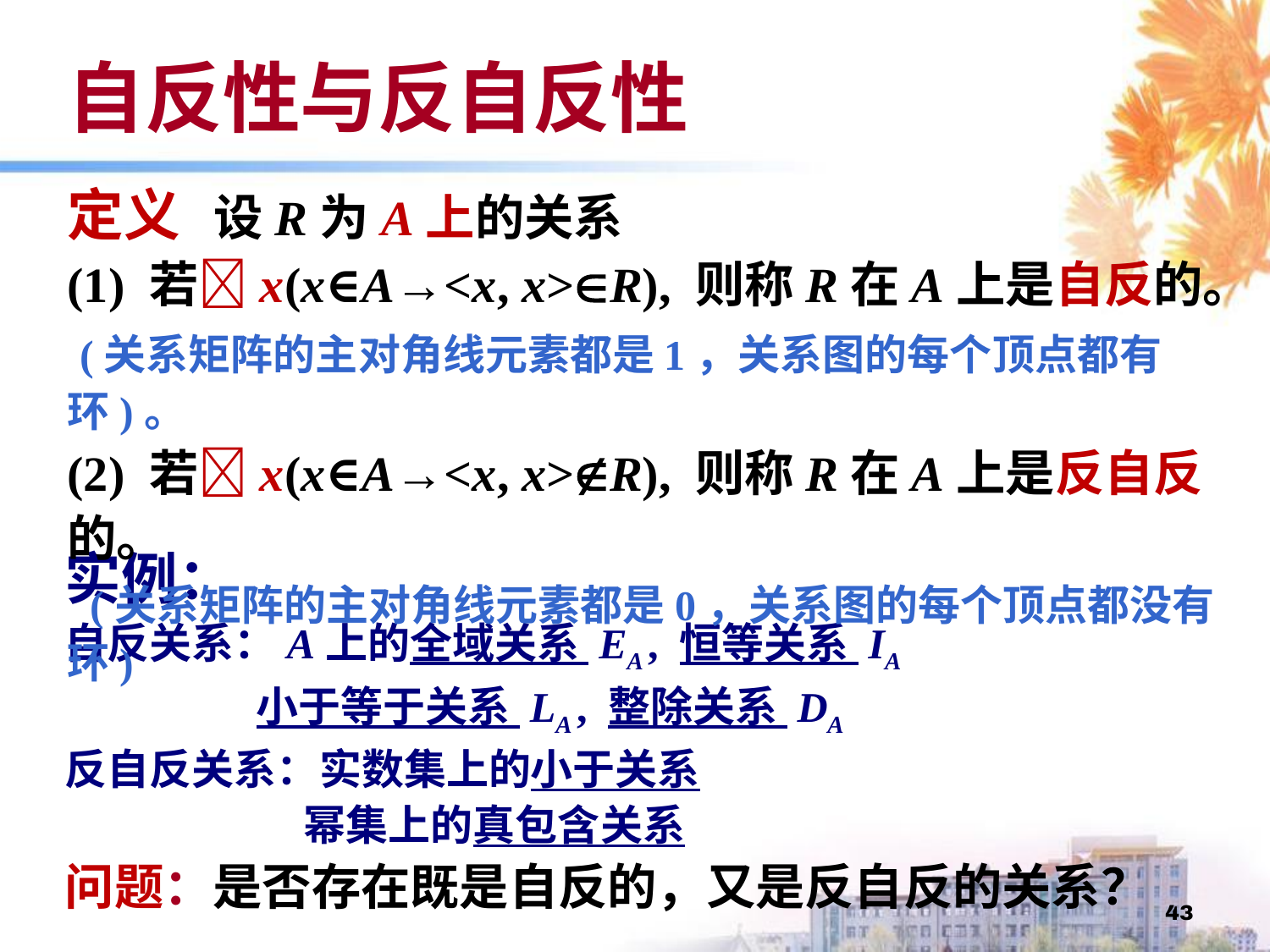

# 自反性与反自反性
定义   设R为A上的关系 
(1) 若∀x(x∈A→<x, x>∈R), 则称R在A上是自反的。
 (关系矩阵的主对角线元素都是1，关系图的每个顶点都有环)。
(2) 若∀x(x∈A→<x, x>∉R), 则称R在A上是反自反的。
 (关系矩阵的主对角线元素都是0，关系图的每个顶点都没有环)
实例：
自反关系：A上的全域关系 EA , 恒等关系 IA
                   小于等于关系 LA , 整除关系 DA
反自反关系：实数集上的小于关系
                        幂集上的真包含关系
问题：是否存在既是自反的，又是反自反的关系？
43